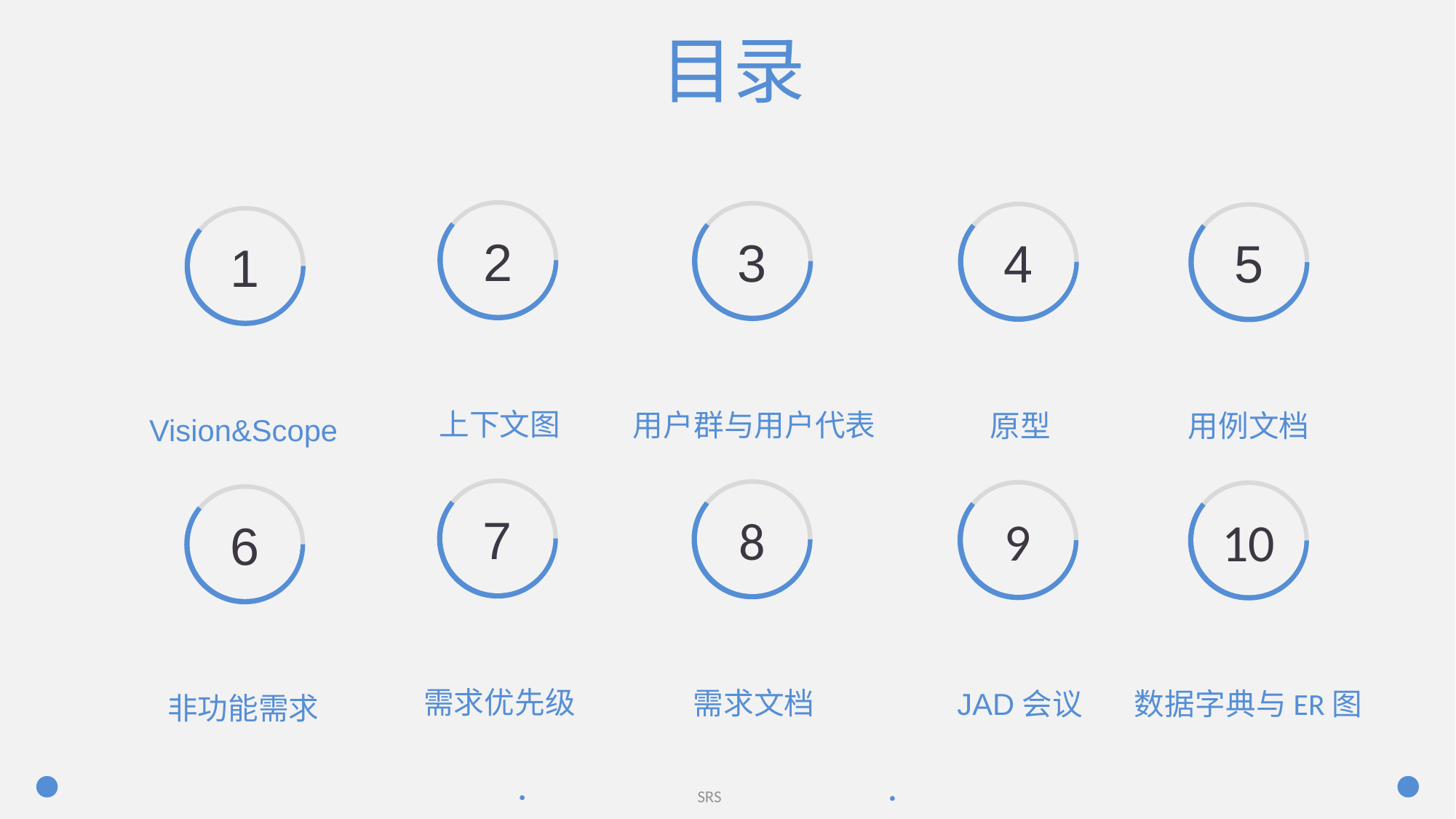

# 目录

2

3

4

5

1
1
Vision&Scope
上下文图
用户群与用户代表
原型
用例文档

7

8

9

10

6
1
非功能需求
需求优先级
需求文档
JAD会议
数据字典与ER图